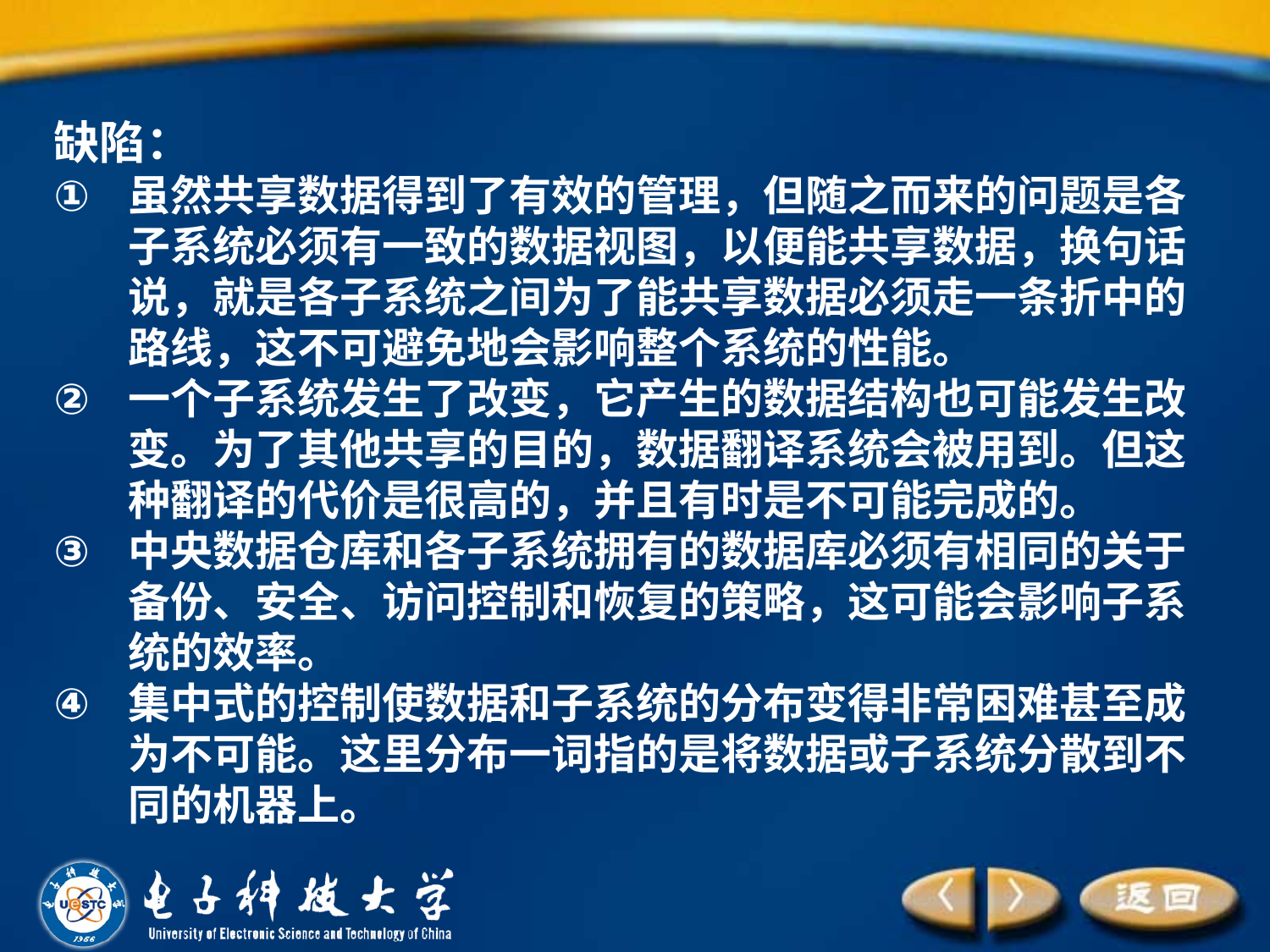

缺陷：
虽然共享数据得到了有效的管理，但随之而来的问题是各子系统必须有一致的数据视图，以便能共享数据，换句话说，就是各子系统之间为了能共享数据必须走一条折中的路线，这不可避免地会影响整个系统的性能。
一个子系统发生了改变，它产生的数据结构也可能发生改变。为了其他共享的目的，数据翻译系统会被用到。但这种翻译的代价是很高的，并且有时是不可能完成的。
中央数据仓库和各子系统拥有的数据库必须有相同的关于备份、安全、访问控制和恢复的策略，这可能会影响子系统的效率。
集中式的控制使数据和子系统的分布变得非常困难甚至成为不可能。这里分布一词指的是将数据或子系统分散到不同的机器上。